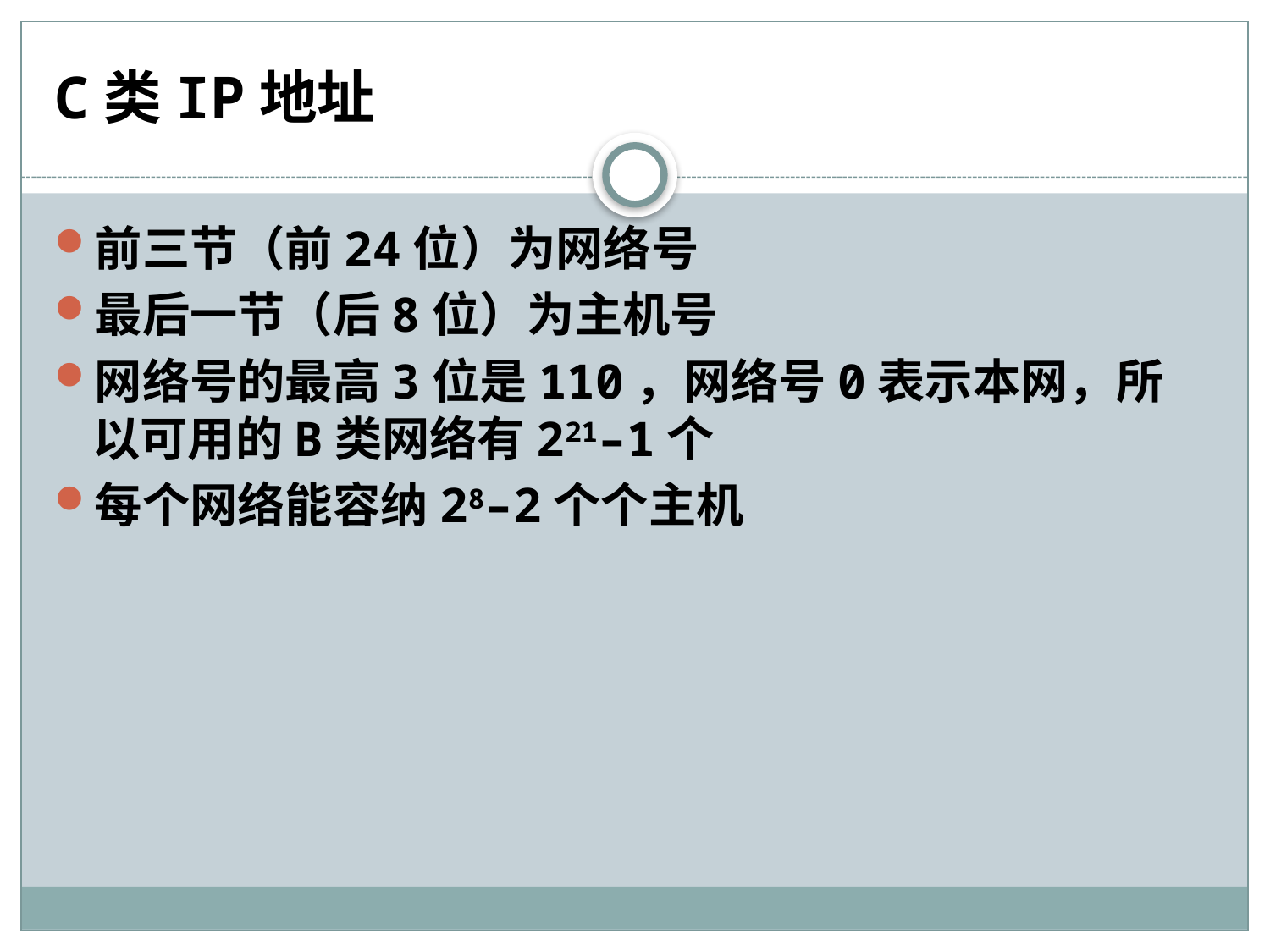

# C类IP地址
前三节（前24位）为网络号
最后一节（后8位）为主机号
网络号的最高3位是110，网络号0表示本网，所以可用的B类网络有221–1个
每个网络能容纳28–2个个主机